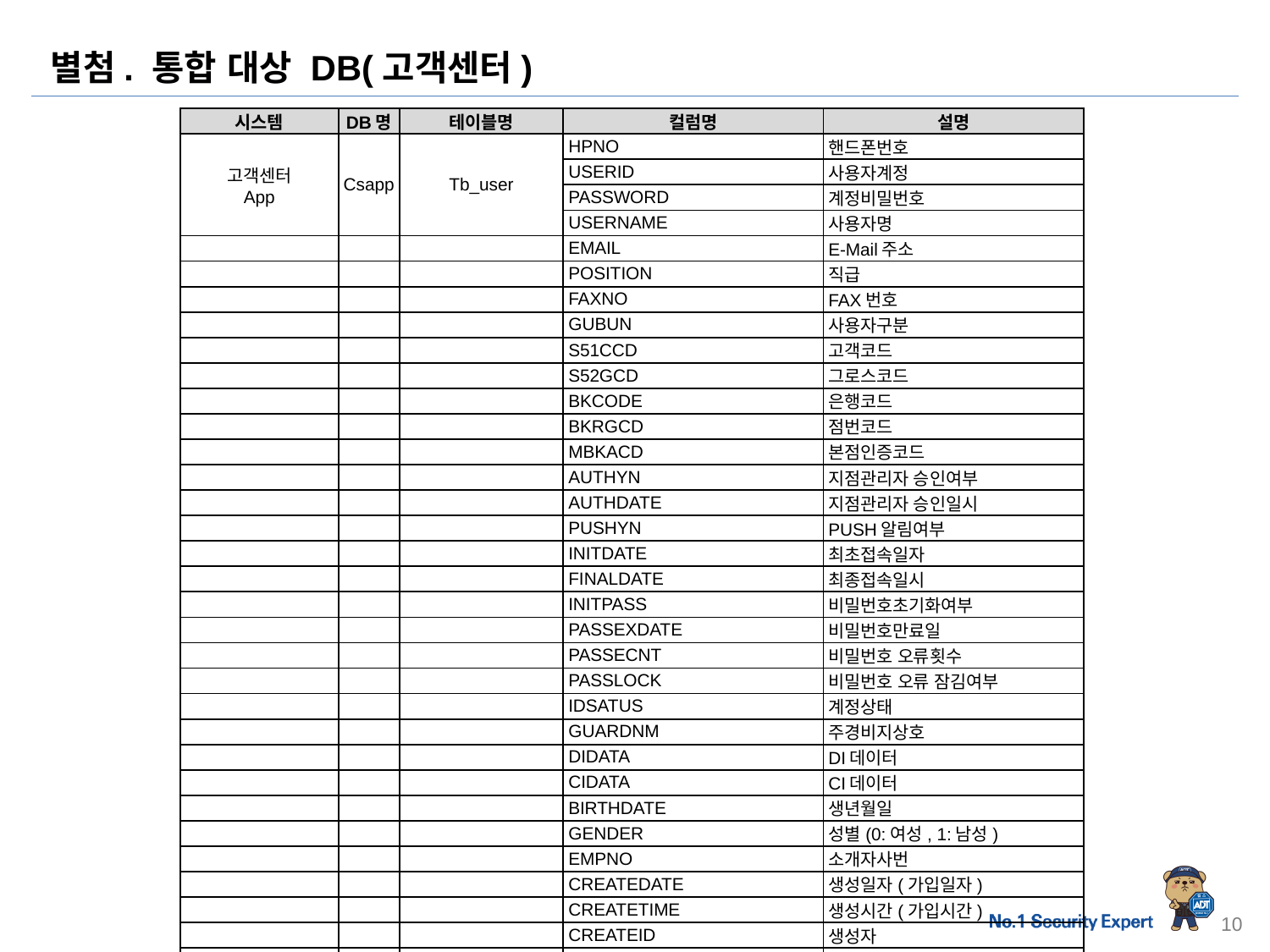

# 별첨. 통합 대상 DB(고객센터)
| 시스템 | DB명 | 테이블명 | 컬럼명 | 설명 |
| --- | --- | --- | --- | --- |
| 고객센터 App | Csapp | Tb\_user | HPNO | 핸드폰번호 |
|  |  |  | USERID | 사용자계정 |
|  |  |  | PASSWORD | 계정비밀번호 |
|  |  |  | USERNAME | 사용자명 |
|  |  |  | EMAIL | E-Mail주소 |
|  |  |  | POSITION | 직급 |
|  |  |  | FAXNO | FAX번호 |
|  |  |  | GUBUN | 사용자구분 |
|  |  |  | S51CCD | 고객코드 |
|  |  |  | S52GCD | 그로스코드 |
|  |  |  | BKCODE | 은행코드 |
|  |  |  | BKRGCD | 점번코드 |
|  |  |  | MBKACD | 본점인증코드 |
|  |  |  | AUTHYN | 지점관리자 승인여부 |
|  |  |  | AUTHDATE | 지점관리자 승인일시 |
|  |  |  | PUSHYN | PUSH알림여부 |
|  |  |  | INITDATE | 최초접속일자 |
|  |  |  | FINALDATE | 최종접속일시 |
|  |  |  | INITPASS | 비밀번호초기화여부 |
|  |  |  | PASSEXDATE | 비밀번호만료일 |
|  |  |  | PASSECNT | 비밀번호 오류횟수 |
|  |  |  | PASSLOCK | 비밀번호 오류 잠김여부 |
|  |  |  | IDSATUS | 계정상태 |
|  |  |  | GUARDNM | 주경비지상호 |
|  |  |  | DIDATA | DI데이터 |
|  |  |  | CIDATA | CI데이터 |
|  |  |  | BIRTHDATE | 생년월일 |
|  |  |  | GENDER | 성별(0:여성, 1:남성) |
|  |  |  | EMPNO | 소개자사번 |
|  |  |  | CREATEDATE | 생성일자(가입일자) |
|  |  |  | CREATETIME | 생성시간(가입시간) |
|  |  |  | CREATEID | 생성자 |
|  |  |  | MODIFYDATE | 수정일자 |
|  |  |  | MODIFYTIME | 수정시간 |
|  |  |  | MODIFYID | 수정자 |